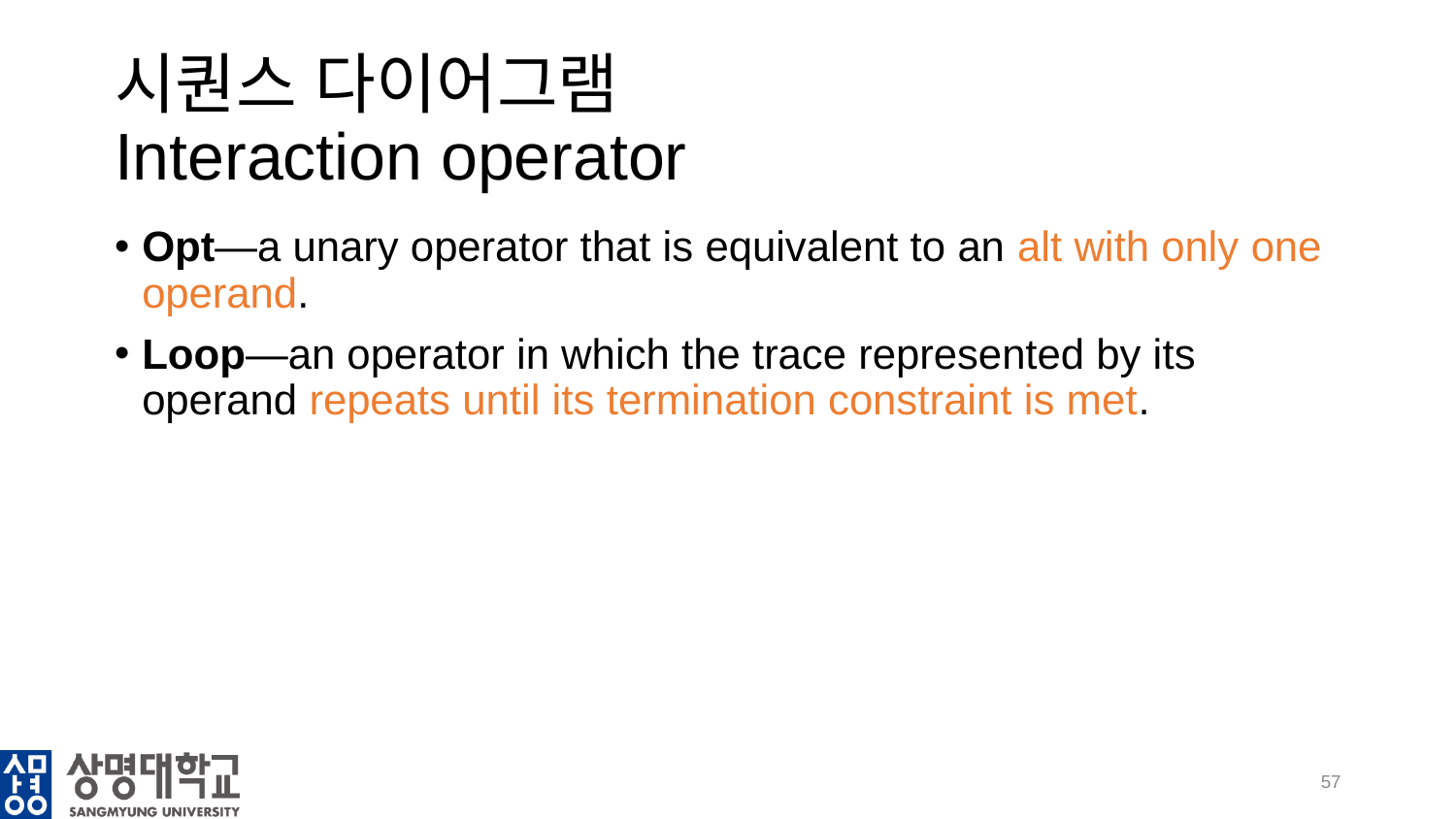

# 시퀀스 다이어그램 Interaction operator
Opt—a unary operator that is equivalent to an alt with only one operand.
Loop—an operator in which the trace represented by its operand repeats until its termination constraint is met.

57